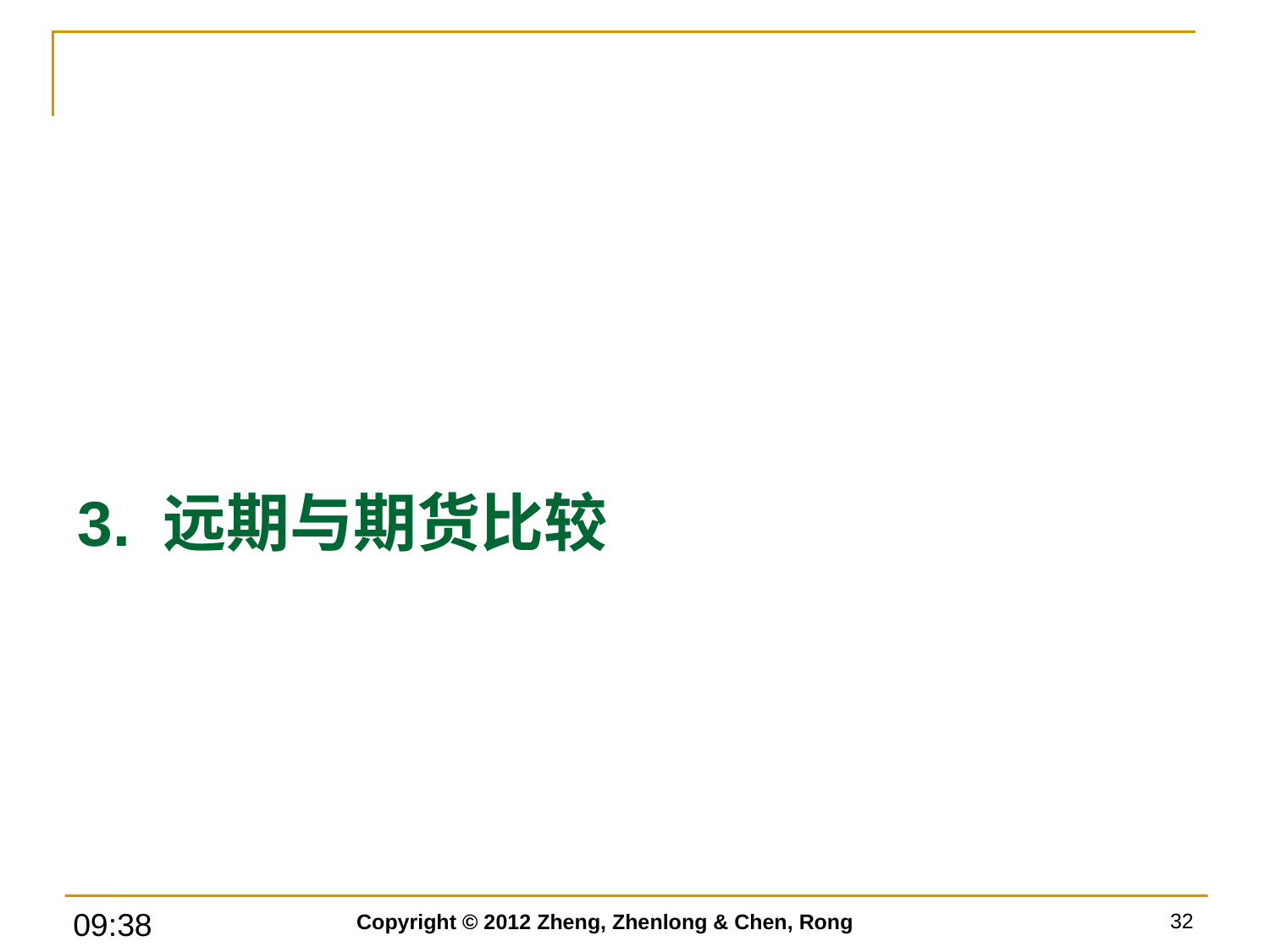

# 3. 远期与期货比较
32
Copyright © 2012 Zheng, Zhenlong & Chen, Rong